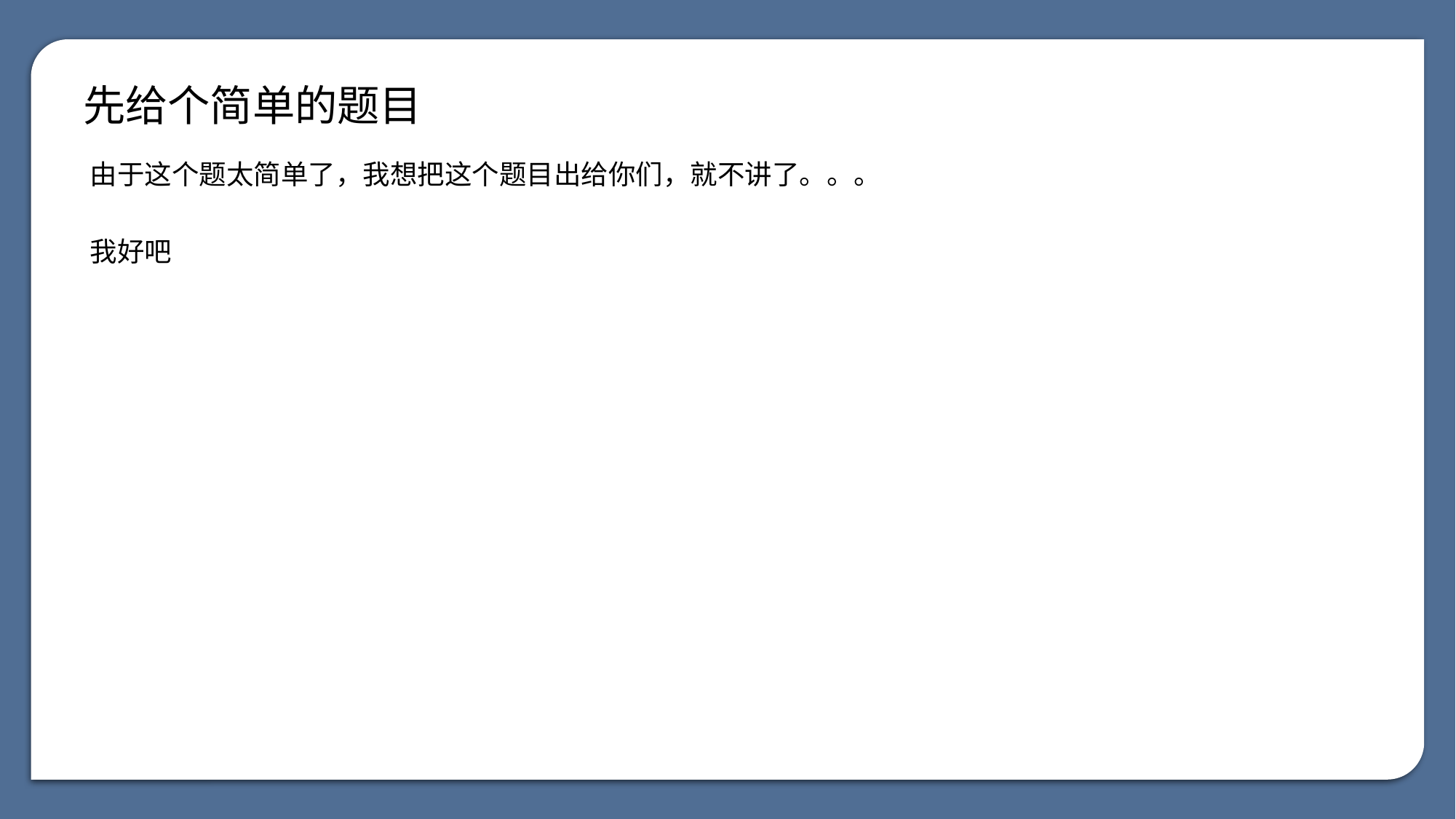

先给个简单的题目
由于这个题太简单了，我想把这个题目出给你们，就不讲了。。。
我好吧